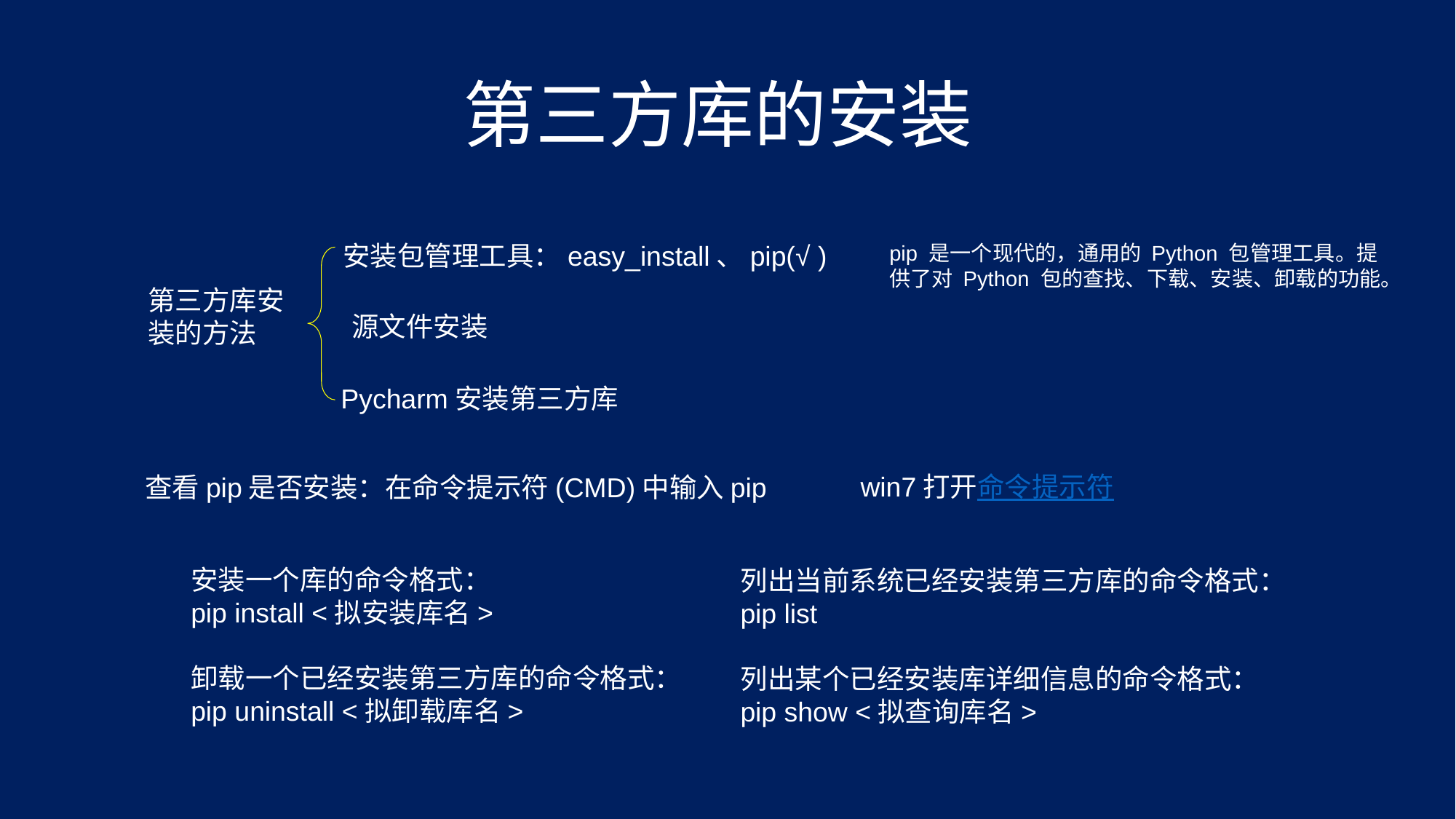

第三方库的安装
安装包管理工具：easy_install、pip(√ )
pip 是一个现代的，通用的 Python 包管理工具。提供了对 Python 包的查找、下载、安装、卸载的功能。

第三方库安装的方法
源文件安装
Pycharm安装第三方库
win7打开命令提示符
查看pip是否安装：在命令提示符(CMD)中输入pip
安装一个库的命令格式：
pip install <拟安装库名>

卸载一个已经安装第三方库的命令格式：
pip uninstall <拟卸载库名>
列出当前系统已经安装第三方库的命令格式：
pip list

列出某个已经安装库详细信息的命令格式：
pip show <拟查询库名>